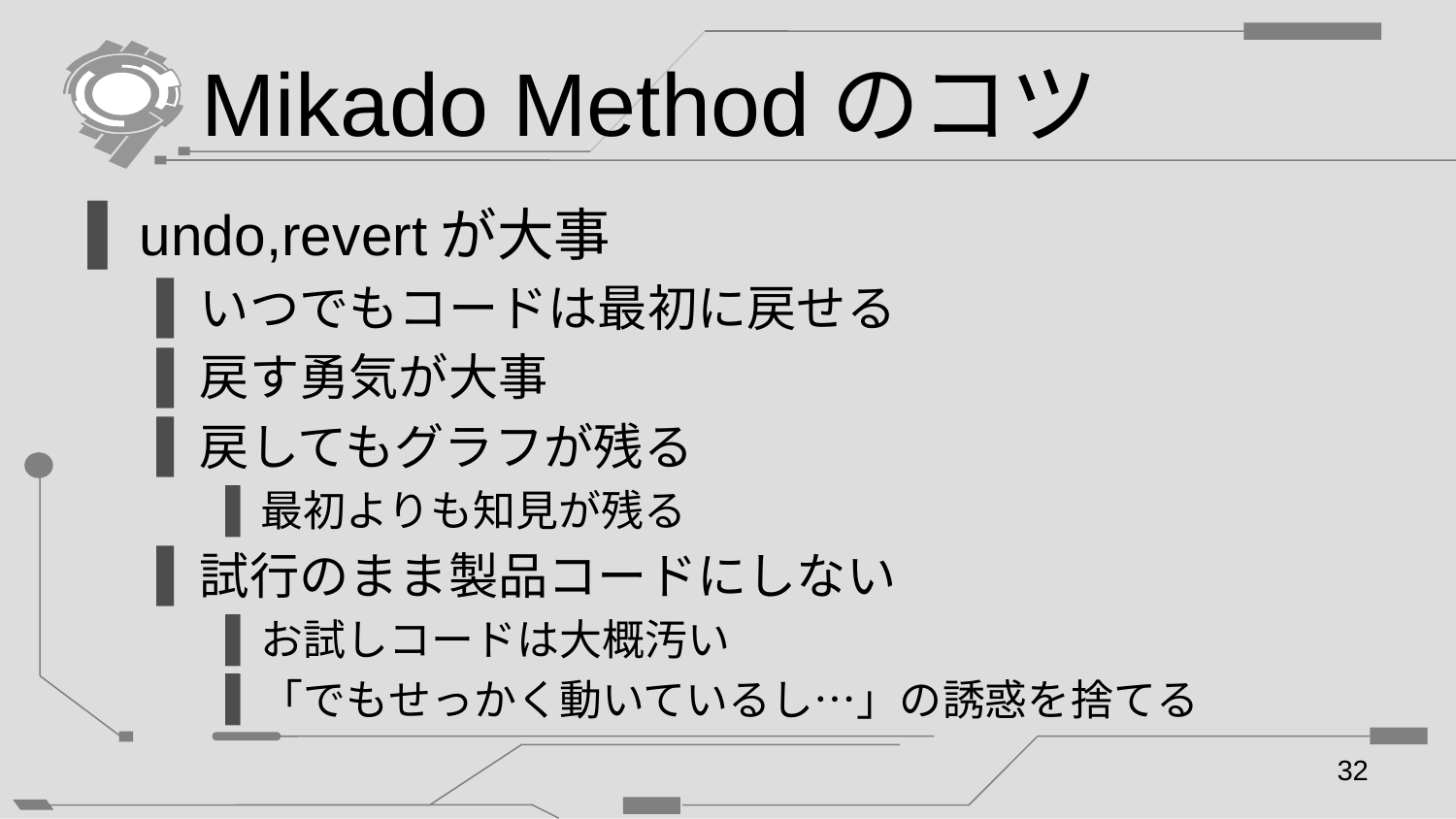

# Mikado Methodのコツ
undo,revertが大事
いつでもコードは最初に戻せる
戻す勇気が大事
戻してもグラフが残る
最初よりも知見が残る
試行のまま製品コードにしない
お試しコードは大概汚い
「でもせっかく動いているし…」の誘惑を捨てる
32